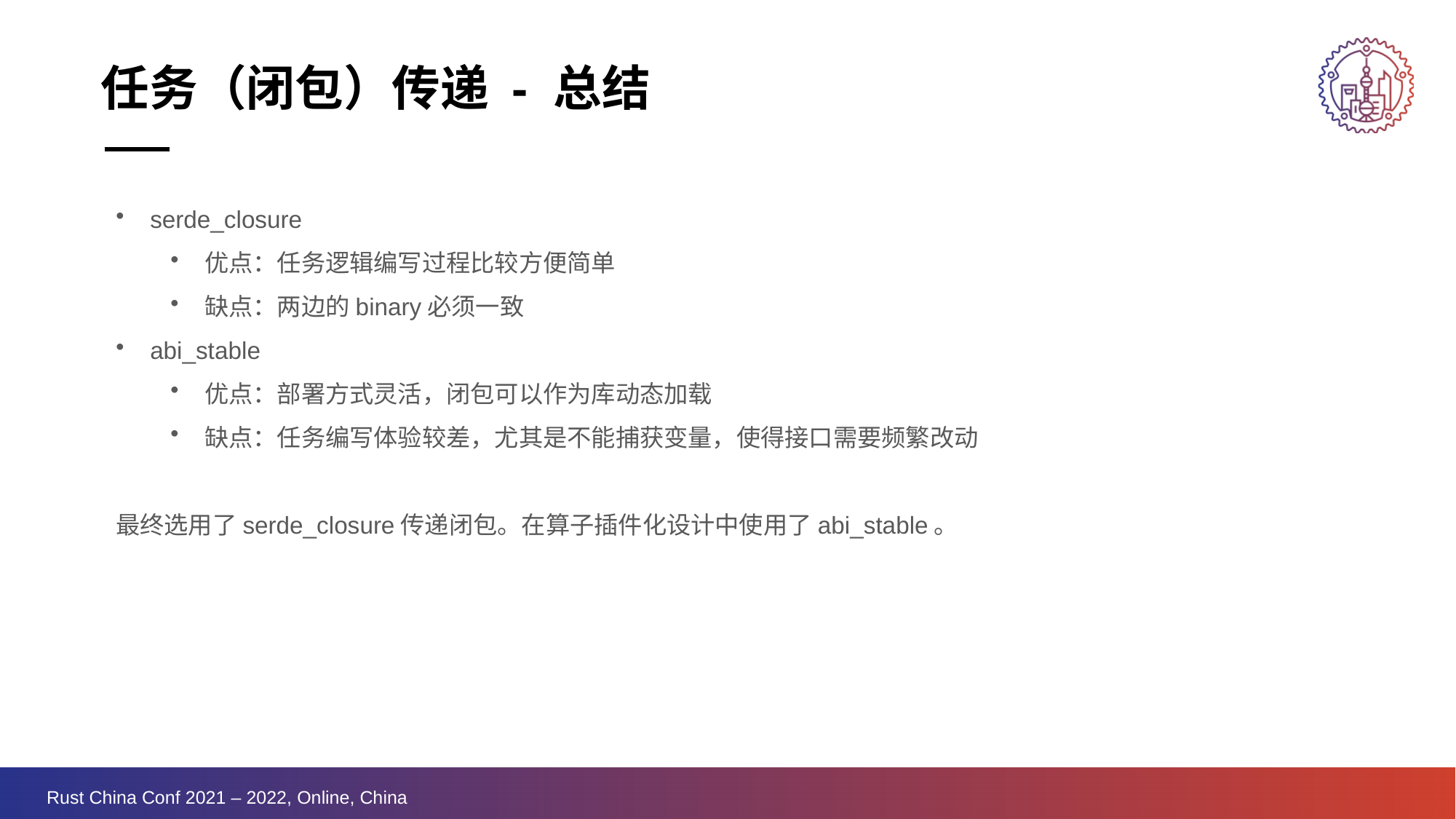

任务（闭包）传递 - 总结
serde_closure
优点：任务逻辑编写过程比较方便简单
缺点：两边的binary必须一致
abi_stable
优点：部署方式灵活，闭包可以作为库动态加载
缺点：任务编写体验较差，尤其是不能捕获变量，使得接口需要频繁改动

最终选用了serde_closure传递闭包。在算子插件化设计中使用了abi_stable。